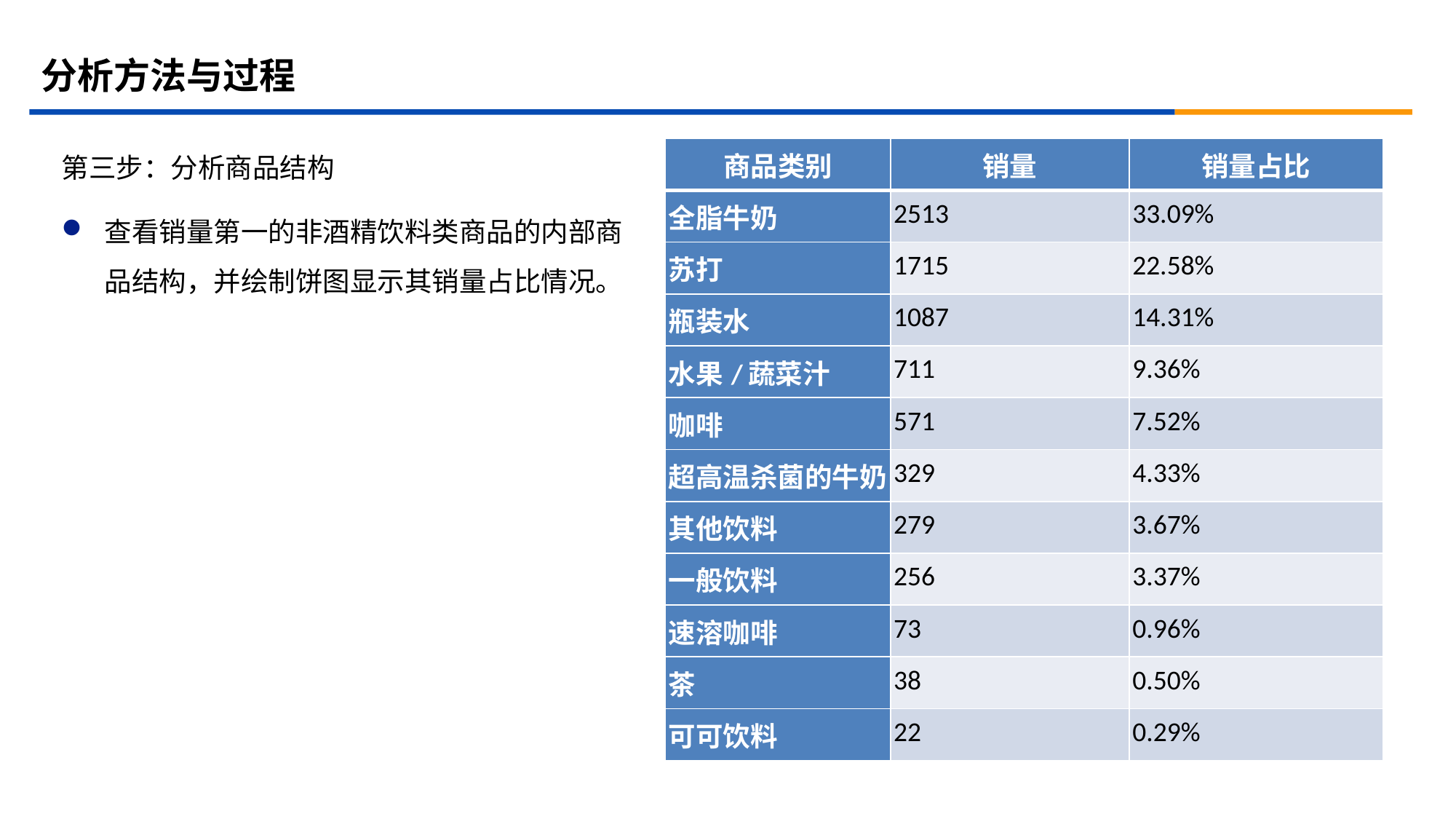

# 分析方法与过程
第三步：分析商品结构
查看销量第一的非酒精饮料类商品的内部商品结构，并绘制饼图显示其销量占比情况。
| 商品类别 | 销量 | 销量占比 |
| --- | --- | --- |
| 全脂牛奶 | 2513 | 33.09% |
| 苏打 | 1715 | 22.58% |
| 瓶装水 | 1087 | 14.31% |
| 水果/蔬菜汁 | 711 | 9.36% |
| 咖啡 | 571 | 7.52% |
| 超高温杀菌的牛奶 | 329 | 4.33% |
| 其他饮料 | 279 | 3.67% |
| 一般饮料 | 256 | 3.37% |
| 速溶咖啡 | 73 | 0.96% |
| 茶 | 38 | 0.50% |
| 可可饮料 | 22 | 0.29% |